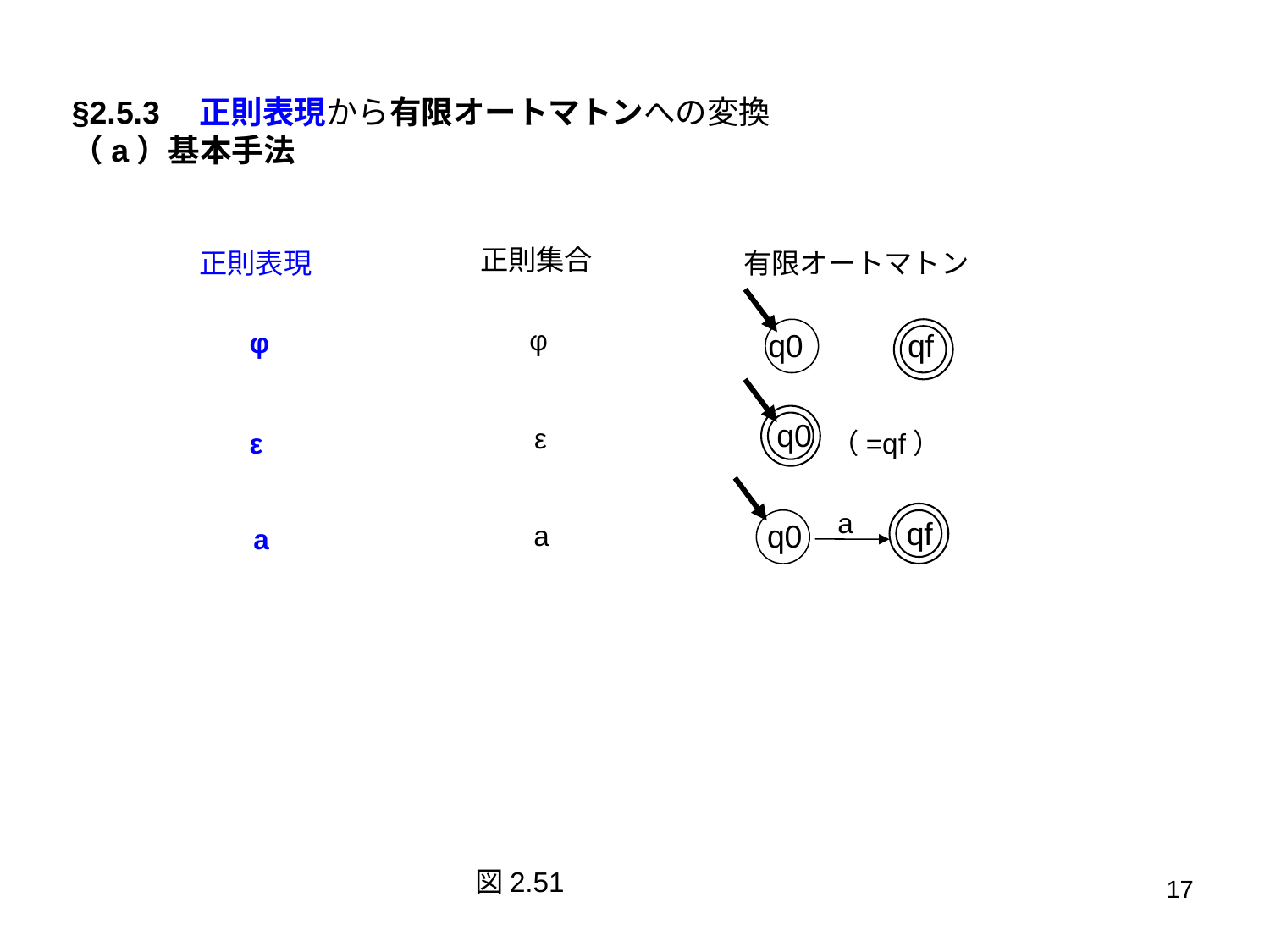

§2.5.3　正則表現から有限オートマトンへの変換
（a）基本手法
正則集合
正則表現
有限オートマトン

φ
φ
q0

qf

q0
ε
ε
　（=qf）

a

qf
q0

a
a

図2.51
17